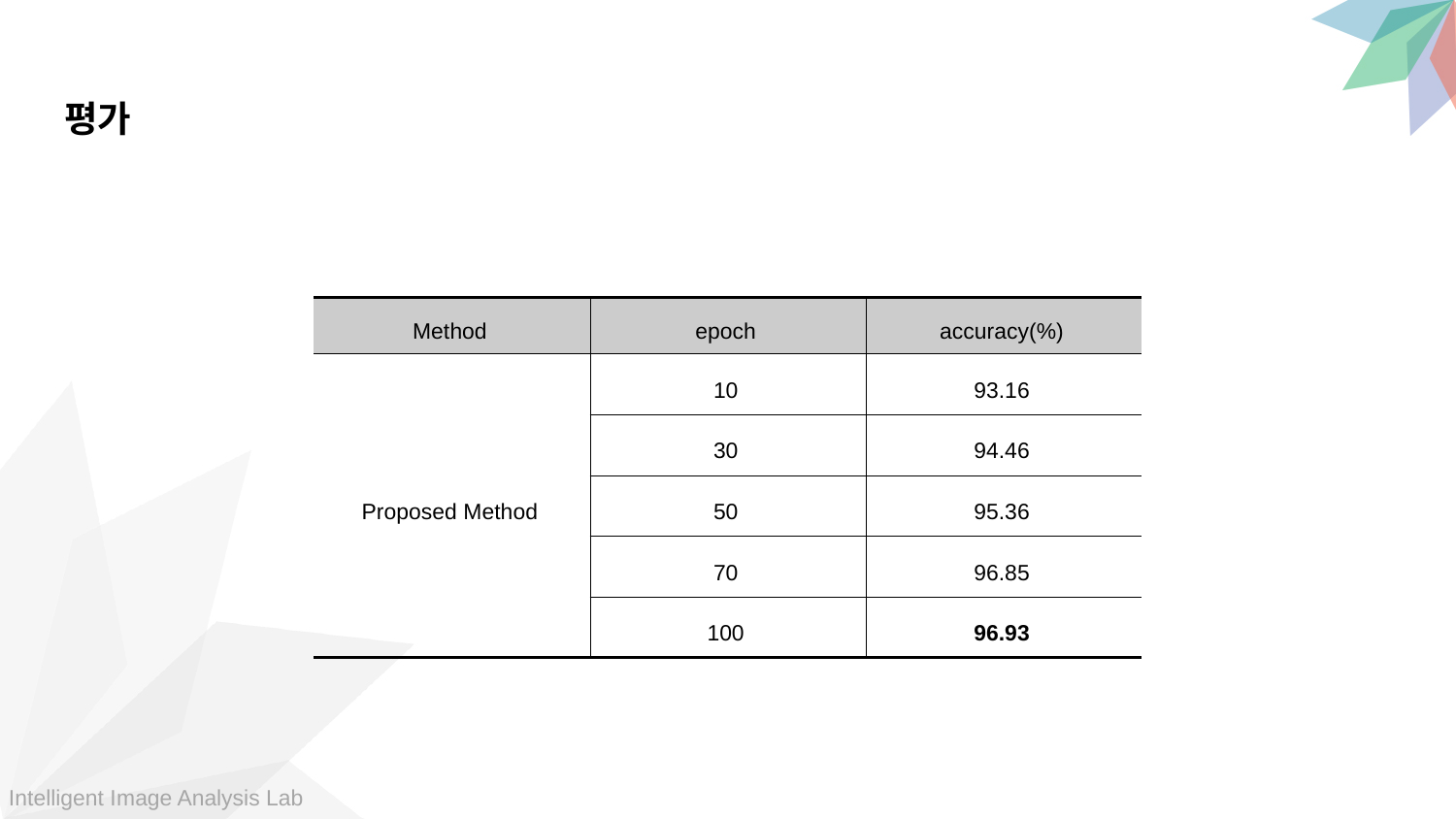

평가
| Method | epoch | accuracy(%) |
| --- | --- | --- |
| Proposed Method | 10 | 93.16 |
|  | 30 | 94.46 |
|  | 50 | 95.36 |
|  | 70 | 96.85 |
|  | 100 | 96.93 |